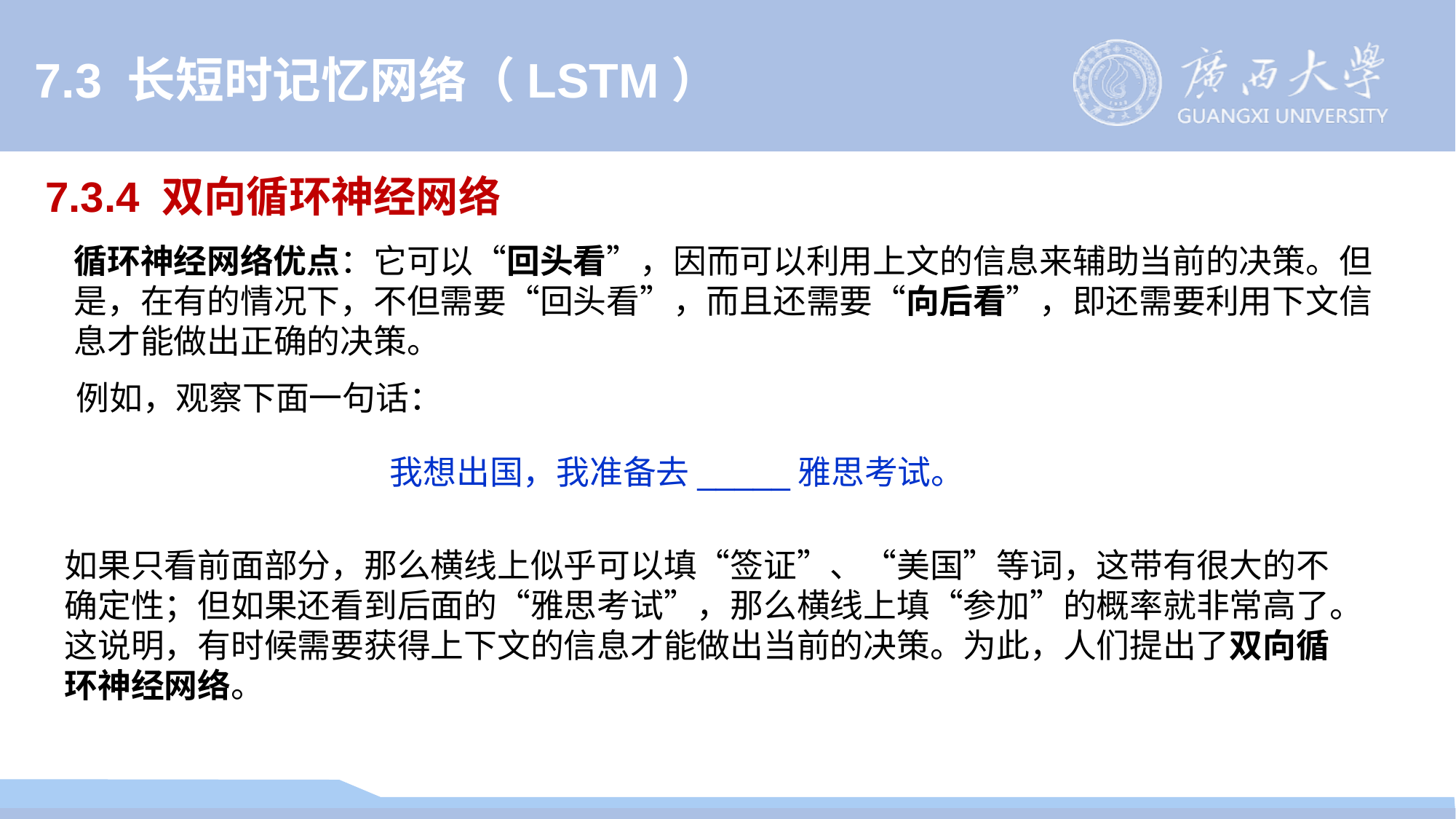

7.3 长短时记忆网络（LSTM）
7.3.4 双向循环神经网络
循环神经网络优点：它可以“回头看”，因而可以利用上文的信息来辅助当前的决策。但是，在有的情况下，不但需要“回头看”，而且还需要“向后看”，即还需要利用下文信息才能做出正确的决策。
例如，观察下面一句话：
我想出国，我准备去_____雅思考试。
如果只看前面部分，那么横线上似乎可以填“签证”、“美国”等词，这带有很大的不确定性；但如果还看到后面的“雅思考试”，那么横线上填“参加”的概率就非常高了。这说明，有时候需要获得上下文的信息才能做出当前的决策。为此，人们提出了双向循环神经网络。